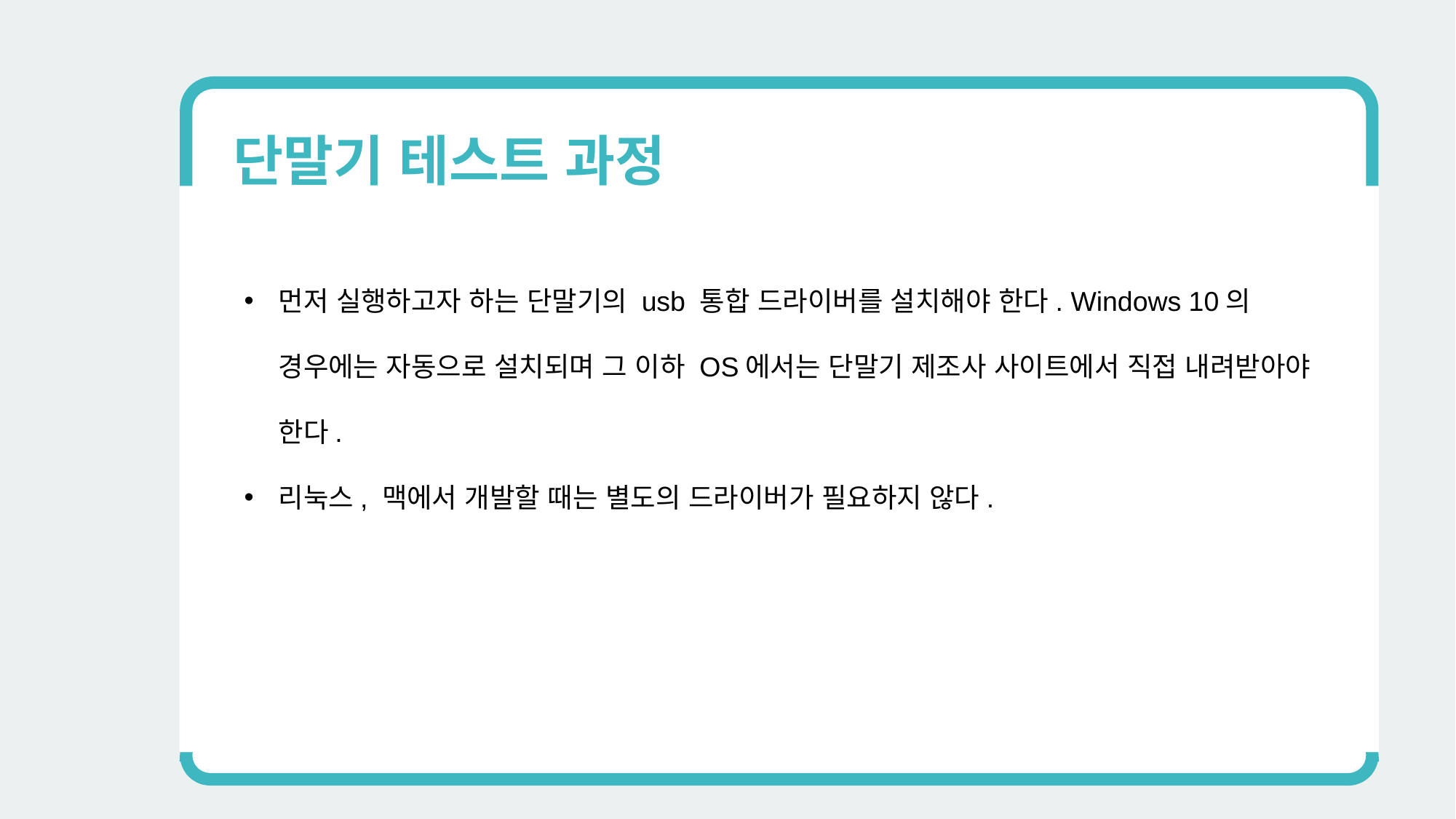

단말기 테스트 과정

먼저 실행하고자 하는 단말기의 usb 통합 드라이버를 설치해야 한다. Windows 10의 경우에는 자동으로 설치되며 그 이하 OS에서는 단말기 제조사 사이트에서 직접 내려받아야 한다.
리눅스, 맥에서 개발할 때는 별도의 드라이버가 필요하지 않다.